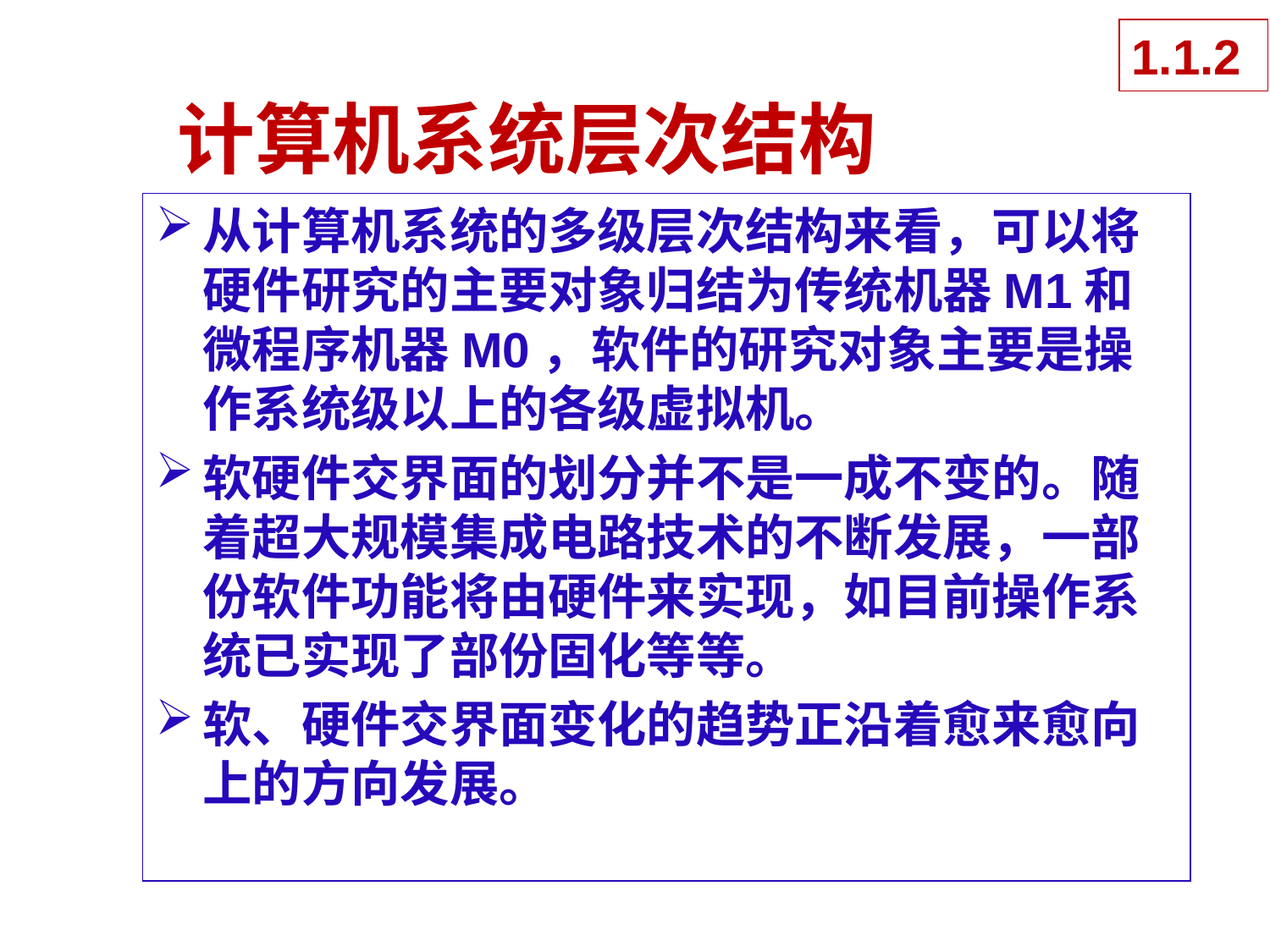

1.1.2
# 计算机系统层次结构
从计算机系统的多级层次结构来看，可以将硬件研究的主要对象归结为传统机器M1和微程序机器M0，软件的研究对象主要是操作系统级以上的各级虚拟机。
软硬件交界面的划分并不是一成不变的。随着超大规模集成电路技术的不断发展，一部份软件功能将由硬件来实现，如目前操作系统已实现了部份固化等等。
软、硬件交界面变化的趋势正沿着愈来愈向上的方向发展。